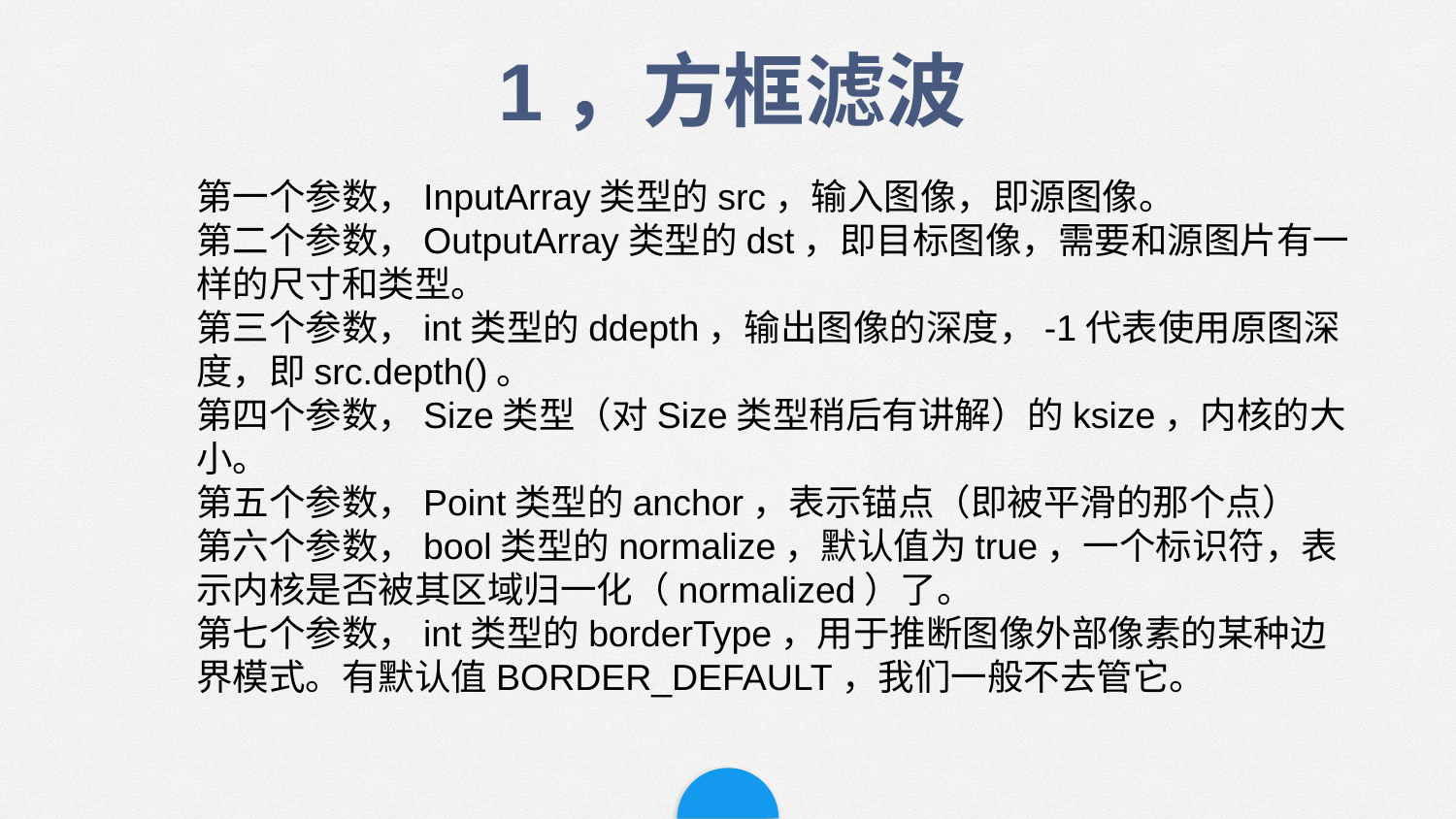

1，方框滤波
第一个参数，InputArray类型的src，输入图像，即源图像。
第二个参数，OutputArray类型的dst，即目标图像，需要和源图片有一样的尺寸和类型。
第三个参数，int类型的ddepth，输出图像的深度，-1代表使用原图深度，即src.depth()。
第四个参数，Size类型（对Size类型稍后有讲解）的ksize，内核的大小。
第五个参数，Point类型的anchor，表示锚点（即被平滑的那个点）
第六个参数，bool类型的normalize，默认值为true，一个标识符，表示内核是否被其区域归一化（normalized）了。
第七个参数，int类型的borderType，用于推断图像外部像素的某种边界模式。有默认值BORDER_DEFAULT，我们一般不去管它。

15